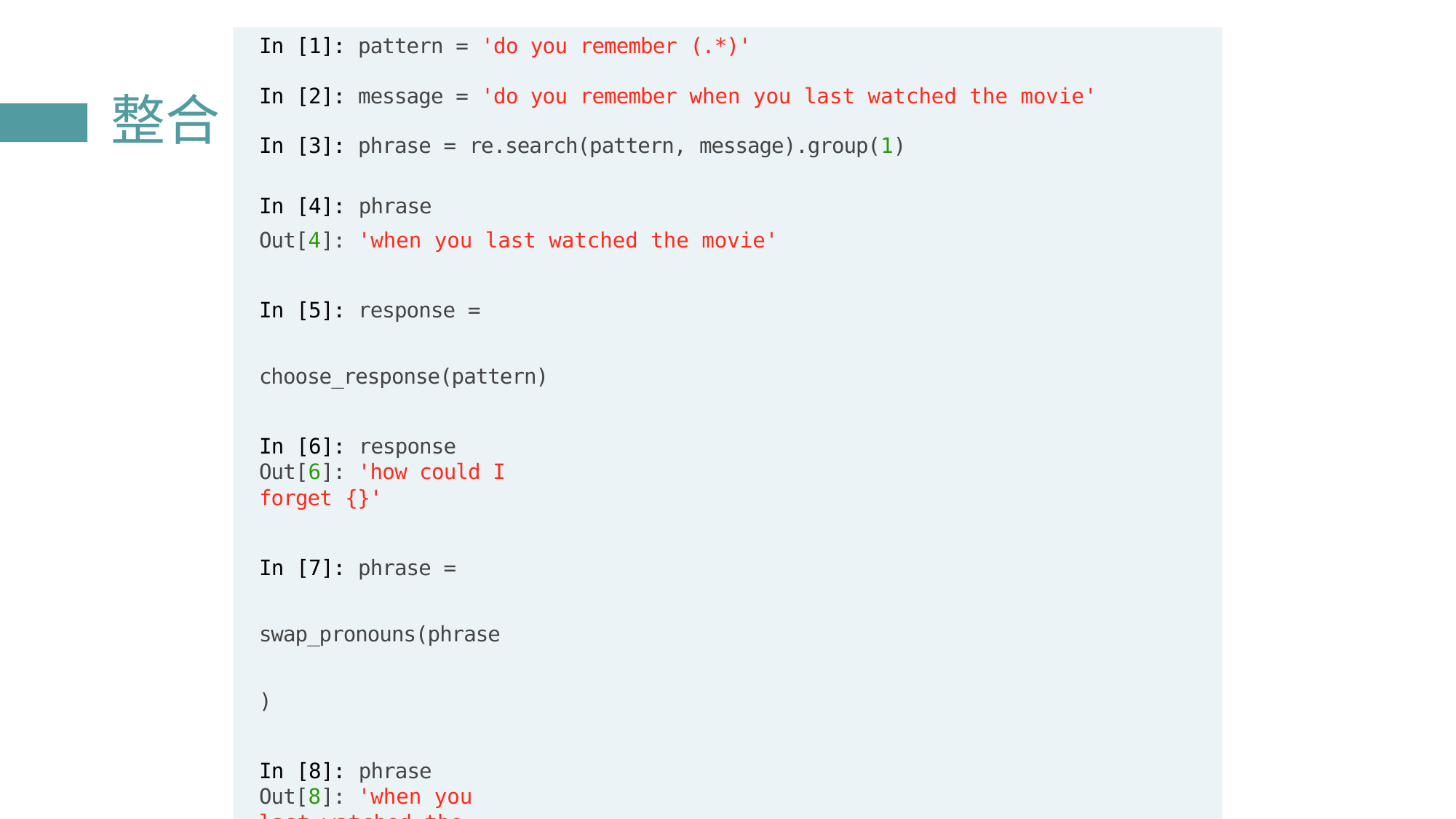

In [1]: pattern = 'do you remember (.*)'
In [2]: message = 'do you remember when you last watched the movie'
In [3]: phrase = re.search(pattern, message).group(1)

In [4]: phrase
Out[4]: 'when you last watched the movie'
In [5]: response = choose_response(pattern)
In [6]: response
Out[6]: 'how could I forget {}'
In [7]: phrase = swap_pronouns(phrase)
In [8]: phrase
Out[8]: 'when you last watched the movie'
In [9]: response.format(phrase)
Out[9]: 'how could I forget when I last watched the movie'
# 整合